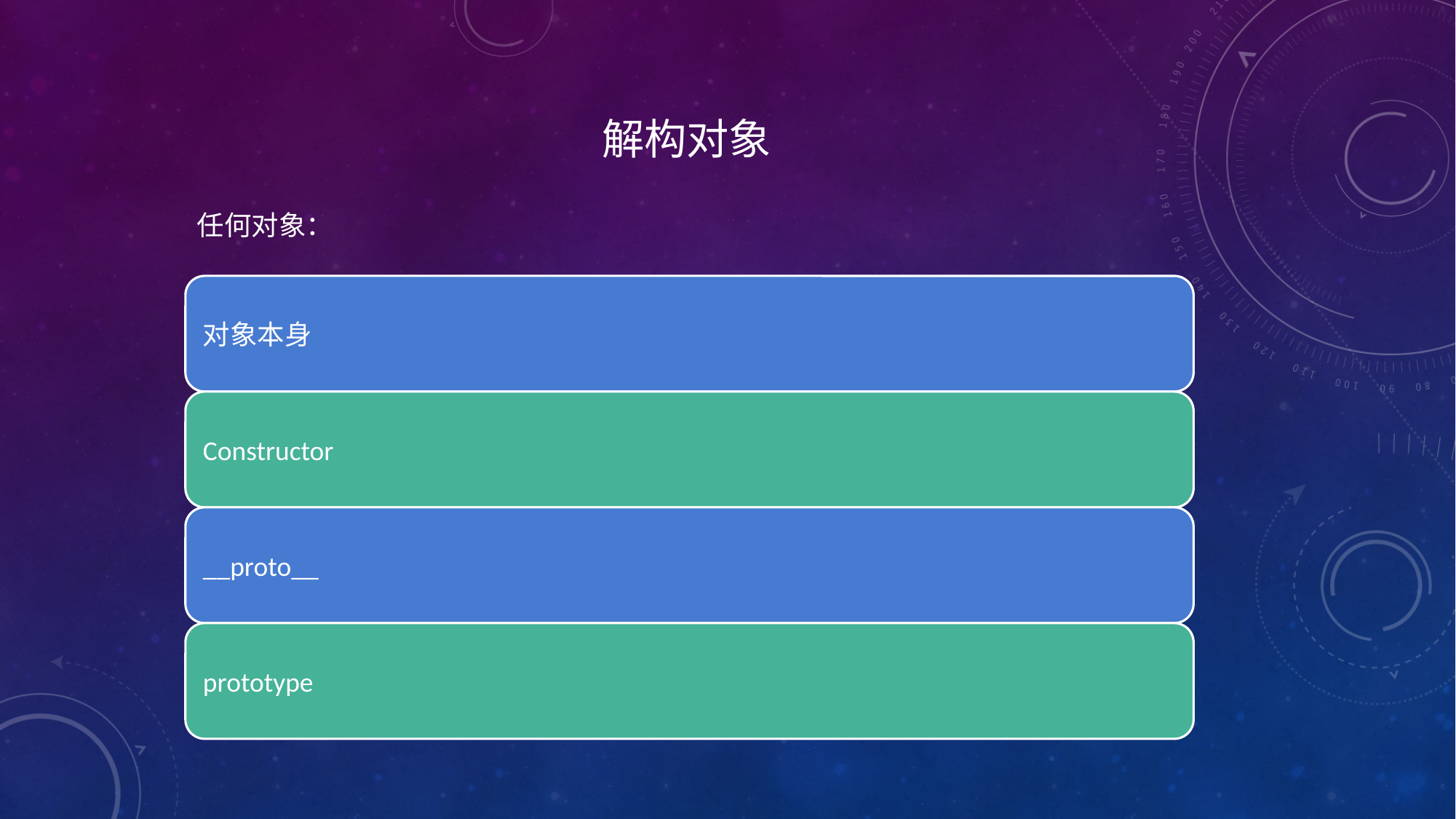

# 解构对象
任何对象：
对象本身
Constructor
__proto__
prototype